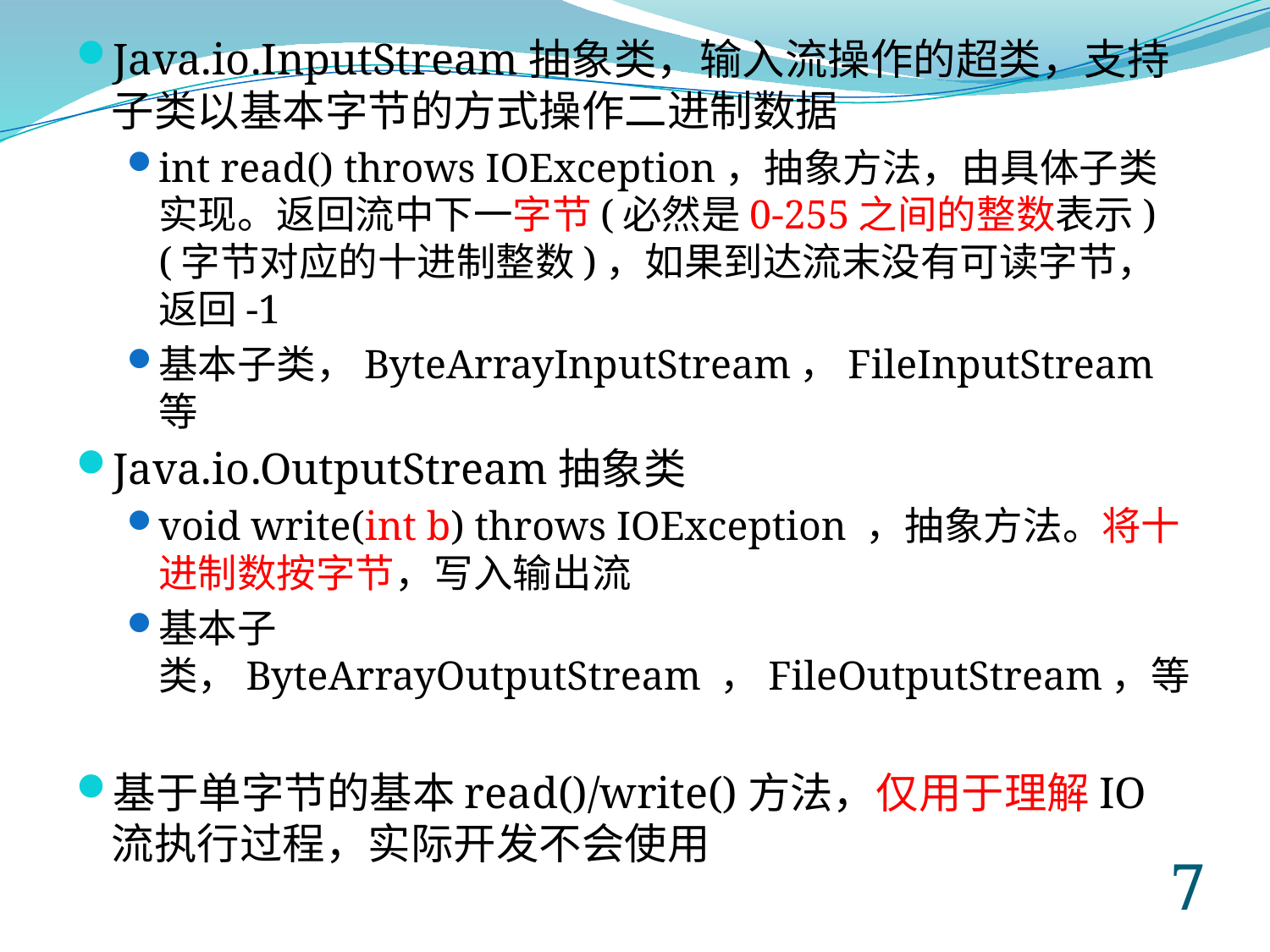

Java.io.InputStream抽象类，输入流操作的超类，支持子类以基本字节的方式操作二进制数据
int read() throws IOException，抽象方法，由具体子类实现。返回流中下一字节(必然是0-255之间的整数表示)(字节对应的十进制整数)，如果到达流末没有可读字节，返回-1
基本子类，ByteArrayInputStream，FileInputStream等
Java.io.OutputStream抽象类
void write(int b) throws IOException ，抽象方法。将十进制数按字节，写入输出流
基本子类，ByteArrayOutputStream ，FileOutputStream，等

基于单字节的基本read()/write()方法，仅用于理解IO流执行过程，实际开发不会使用

7